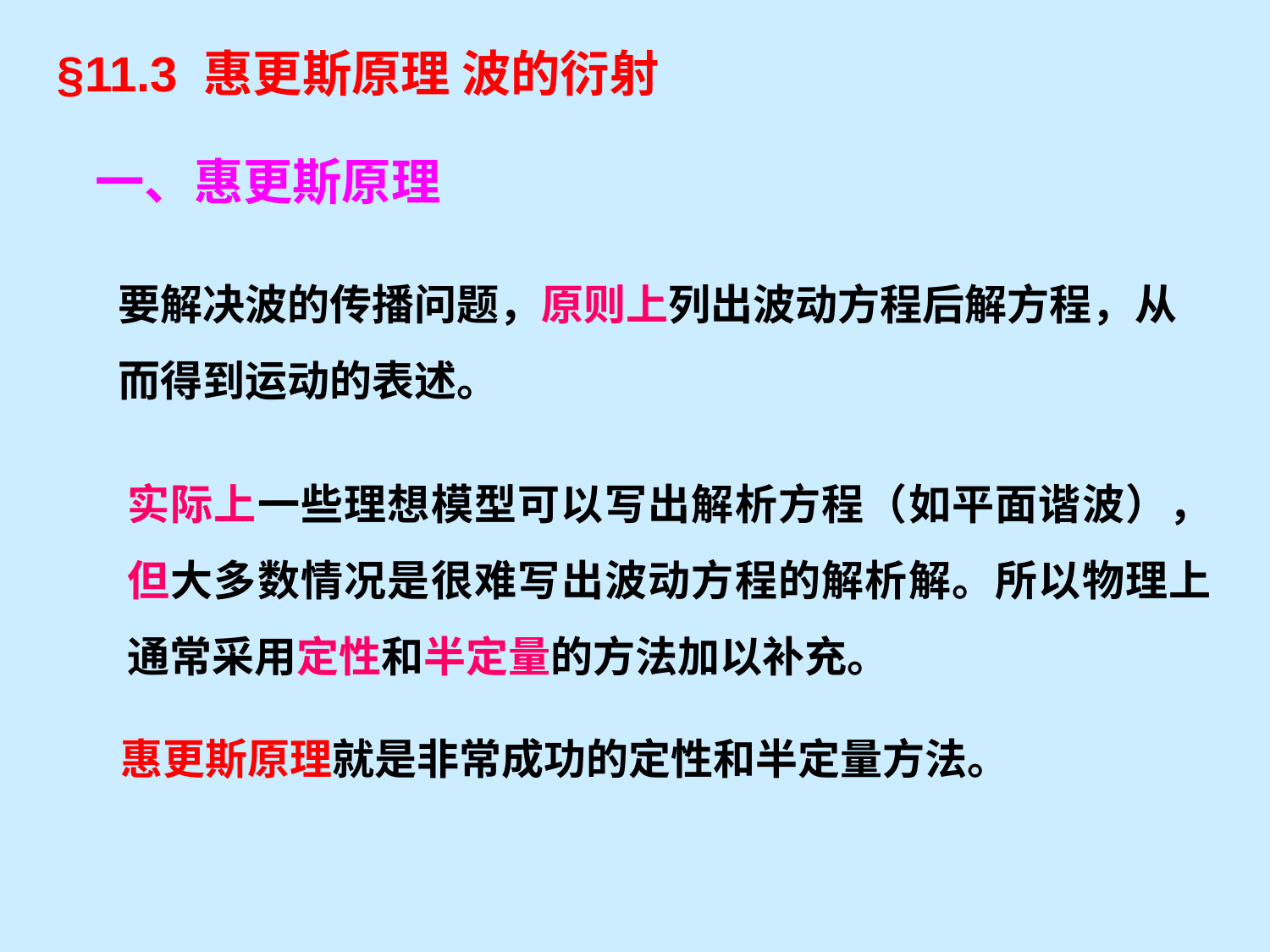

§11.3 惠更斯原理 波的衍射
一、惠更斯原理
要解决波的传播问题，原则上列出波动方程后解方程，从而得到运动的表述。
实际上一些理想模型可以写出解析方程（如平面谐波），但大多数情况是很难写出波动方程的解析解。所以物理上通常采用定性和半定量的方法加以补充。
惠更斯原理就是非常成功的定性和半定量方法。
2